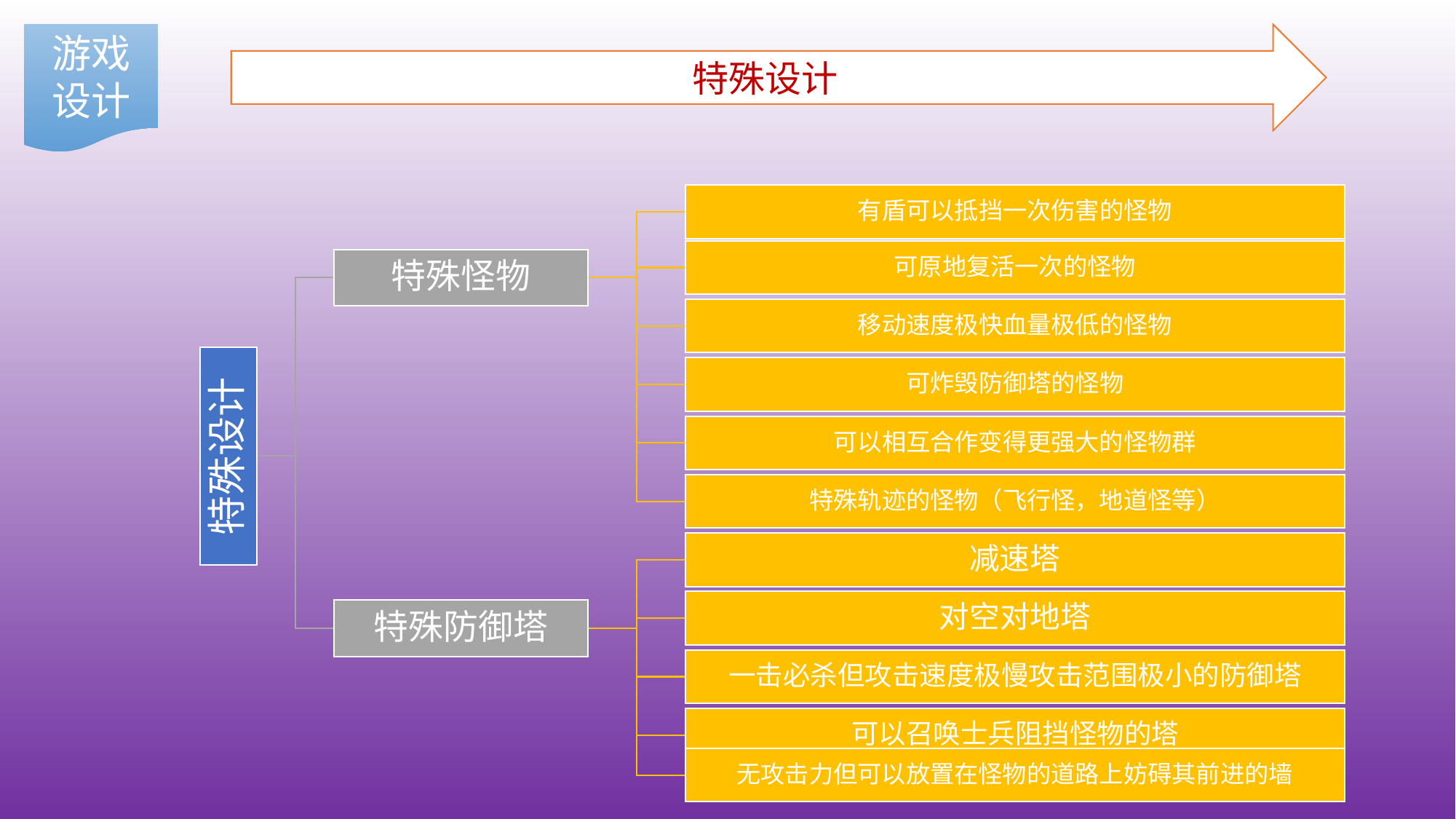

游戏设计
特殊设计

特殊设计
特殊怪物
有盾可以抵挡一次伤害的怪物
可原地复活一次的怪物
移动速度极快血量极低的怪物
可炸毁防御塔的怪物
可以相互合作变得更强大的怪物群
特殊轨迹的怪物（飞行怪，地道怪等）
特殊防御塔
减速塔
对空对地塔
一击必杀但攻击速度极慢攻击范围极小的防御塔
可以召唤士兵阻挡怪物的塔
可以让怪物自相残杀的塔
无攻击力但可以放置在怪物的道路上妨碍其前进的墙